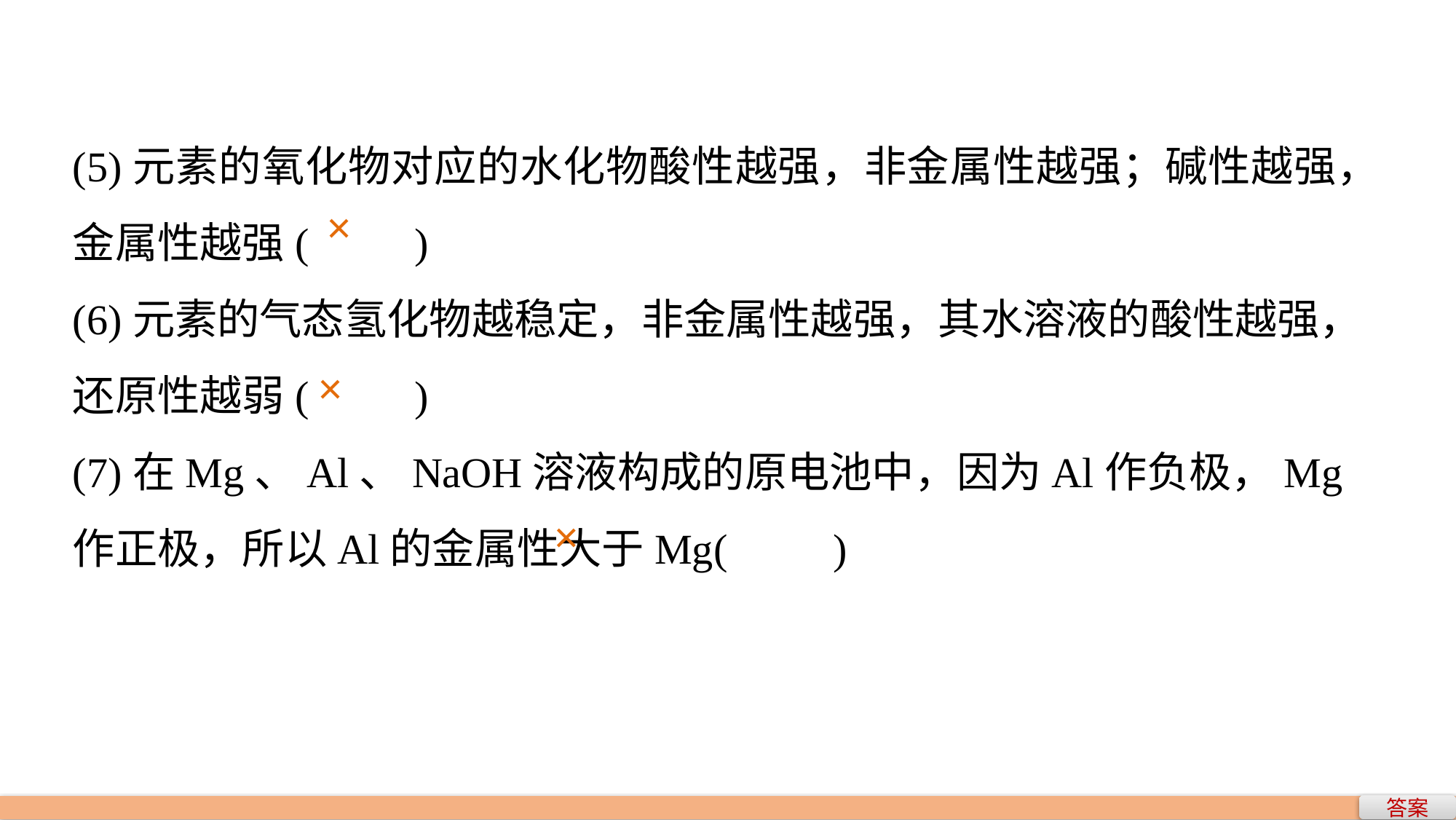

(5)元素的氧化物对应的水化物酸性越强，非金属性越强；碱性越强，金属性越强(　　)
(6)元素的气态氢化物越稳定，非金属性越强，其水溶液的酸性越强，还原性越弱(　　)
(7)在Mg、Al、NaOH溶液构成的原电池中，因为Al作负极，Mg作正极，所以Al的金属性大于Mg(　　)
×
×
×
答案